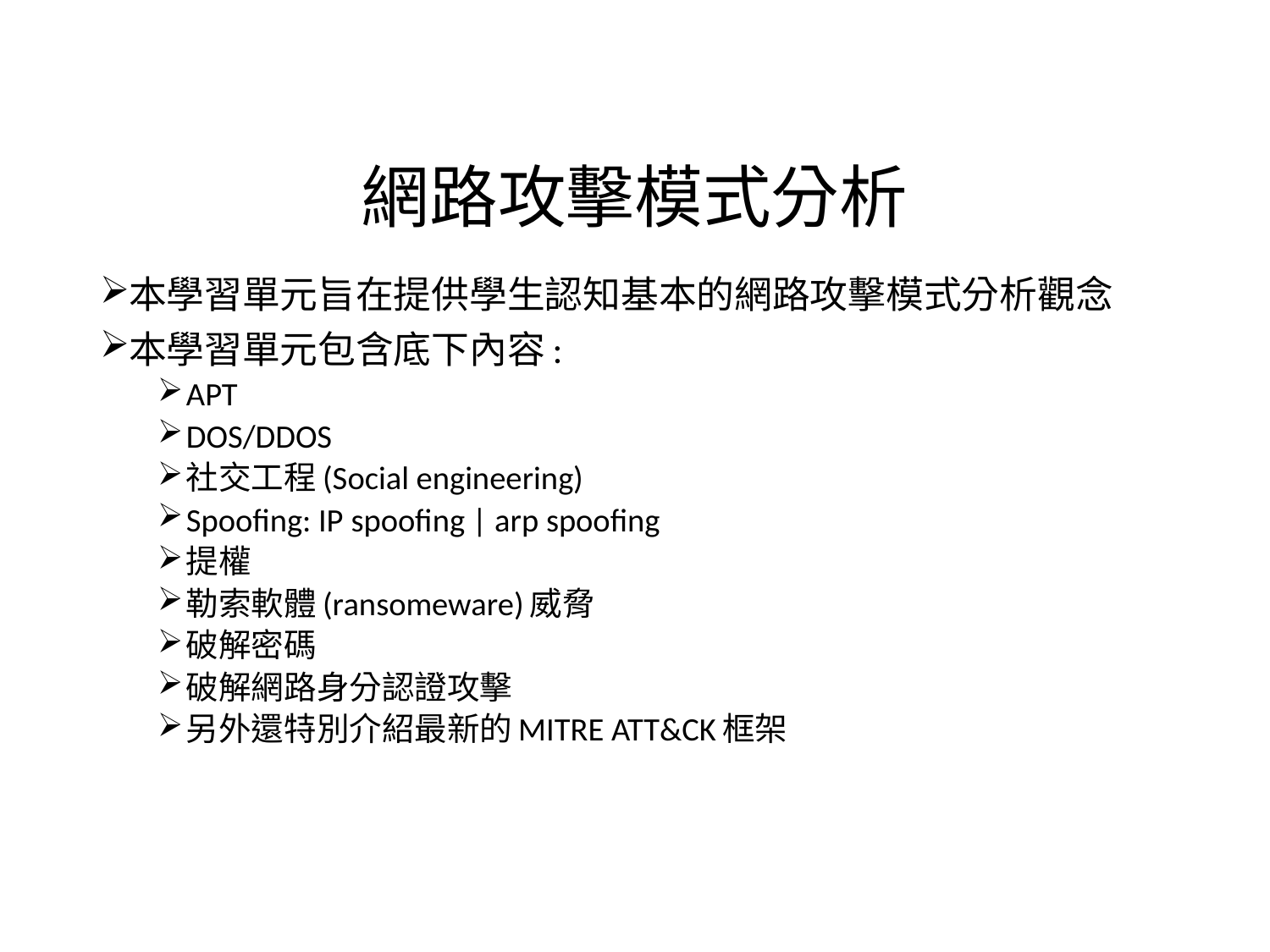

# 網路攻擊模式分析
本學習單元旨在提供學生認知基本的網路攻擊模式分析觀念
本學習單元包含底下內容:
APT
DOS/DDOS
社交工程(Social engineering)
Spoofing: IP spoofing | arp spoofing
提權
勒索軟體(ransomeware)威脅
破解密碼
破解網路身分認證攻擊
另外還特別介紹最新的MITRE ATT&CK框架